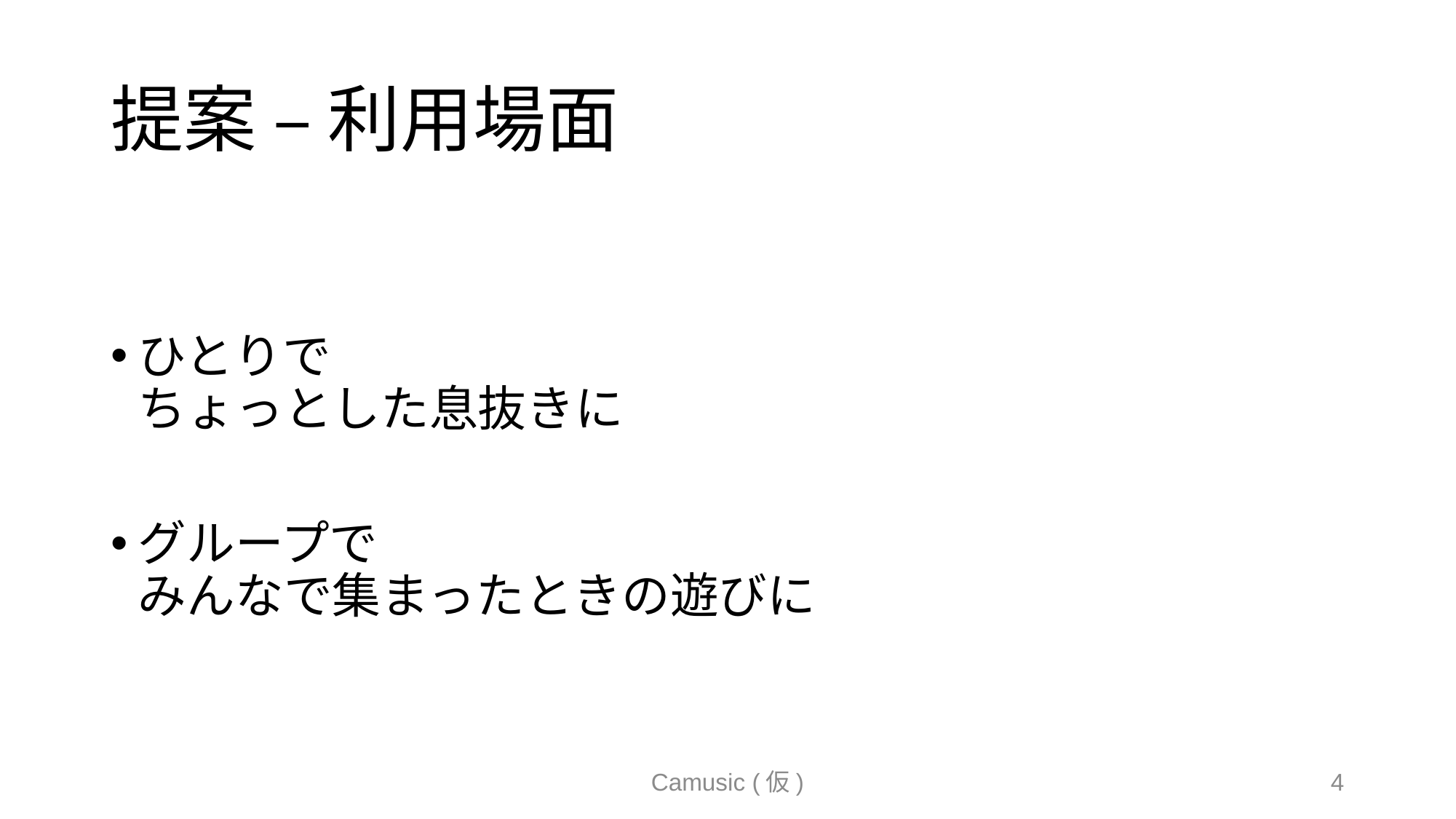

# 提案 – 利用場面
ひとりで
ちょっとした息抜きに

グループで
みんなで集まったときの遊びに
Camusic (仮)
4